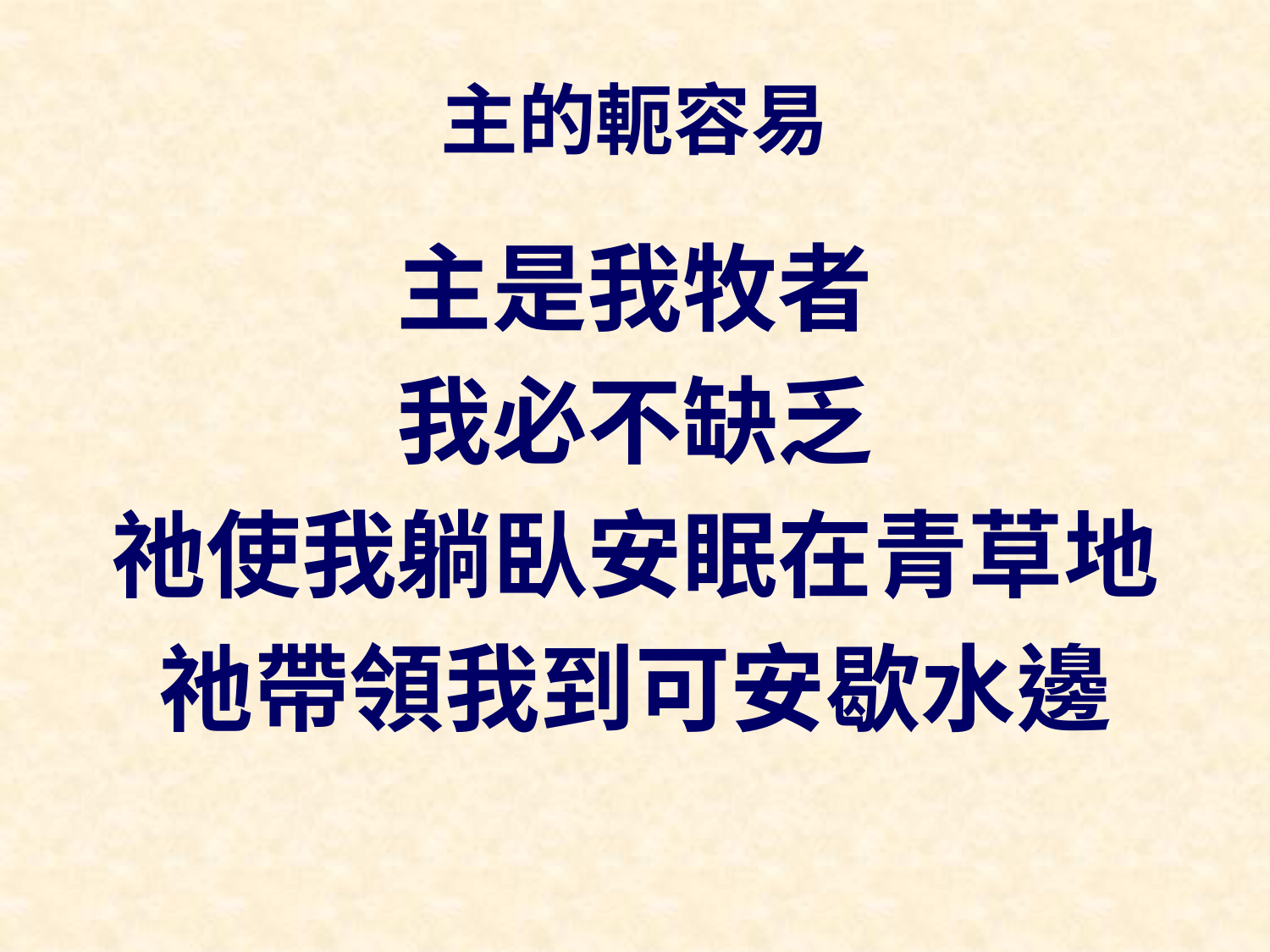

# 主的軛容易
主是我牧者
我必不缺乏
祂使我躺臥安眠在青草地
祂帶領我到可安歇水邊